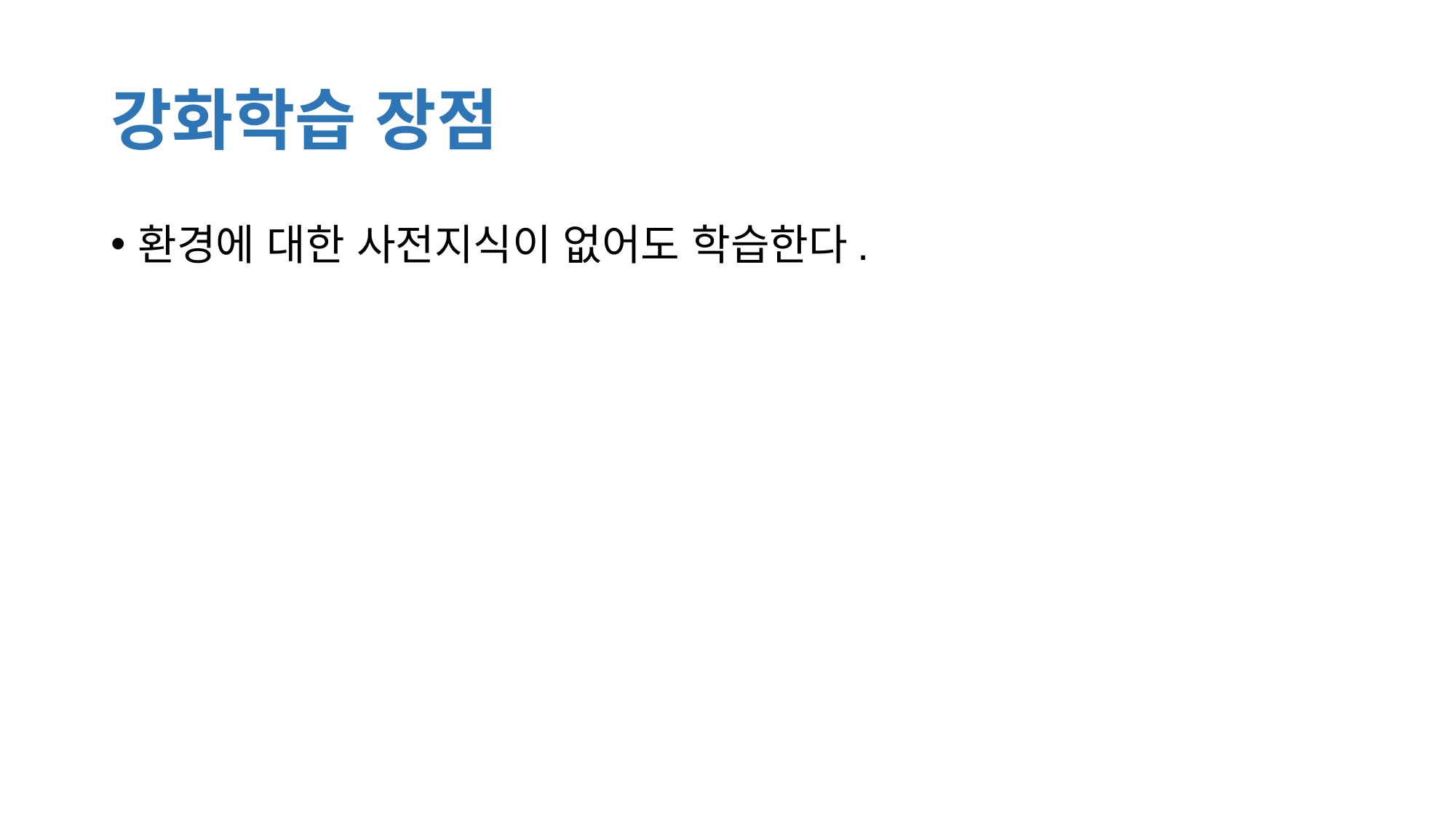

# 강화학습 장점
환경에 대한 사전지식이 없어도 학습한다.